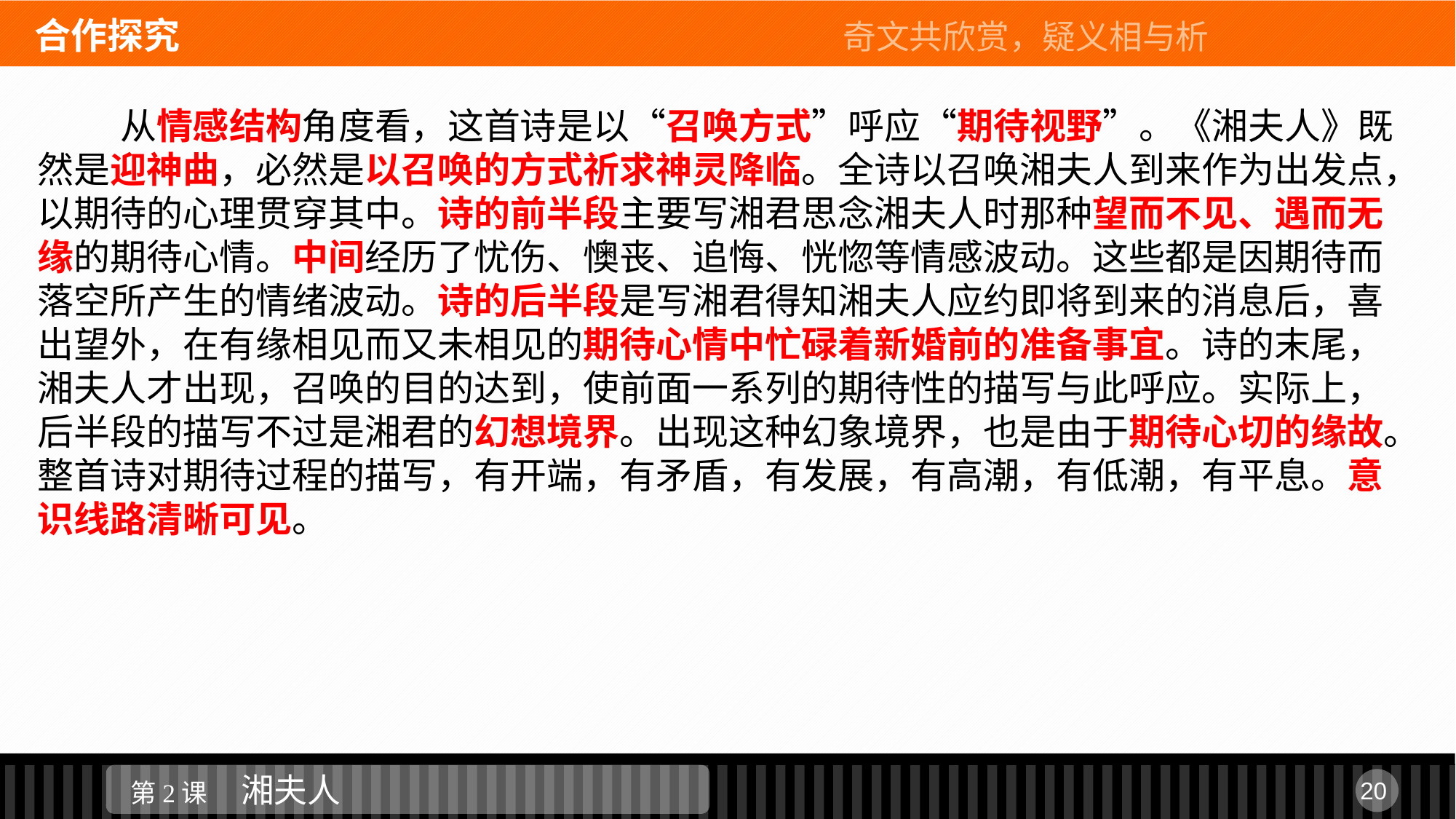

从情感结构角度看，这首诗是以“召唤方式”呼应“期待视野”。《湘夫人》既然是迎神曲，必然是以召唤的方式祈求神灵降临。全诗以召唤湘夫人到来作为出发点，以期待的心理贯穿其中。诗的前半段主要写湘君思念湘夫人时那种望而不见、遇而无缘的期待心情。中间经历了忧伤、懊丧、追悔、恍惚等情感波动。这些都是因期待而落空所产生的情绪波动。诗的后半段是写湘君得知湘夫人应约即将到来的消息后，喜出望外，在有缘相见而又未相见的期待心情中忙碌着新婚前的准备事宜。诗的末尾，湘夫人才出现，召唤的目的达到，使前面一系列的期待性的描写与此呼应。实际上，后半段的描写不过是湘君的幻想境界。出现这种幻象境界，也是由于期待心切的缘故。整首诗对期待过程的描写，有开端，有矛盾，有发展，有高潮，有低潮，有平息。意识线路清晰可见。